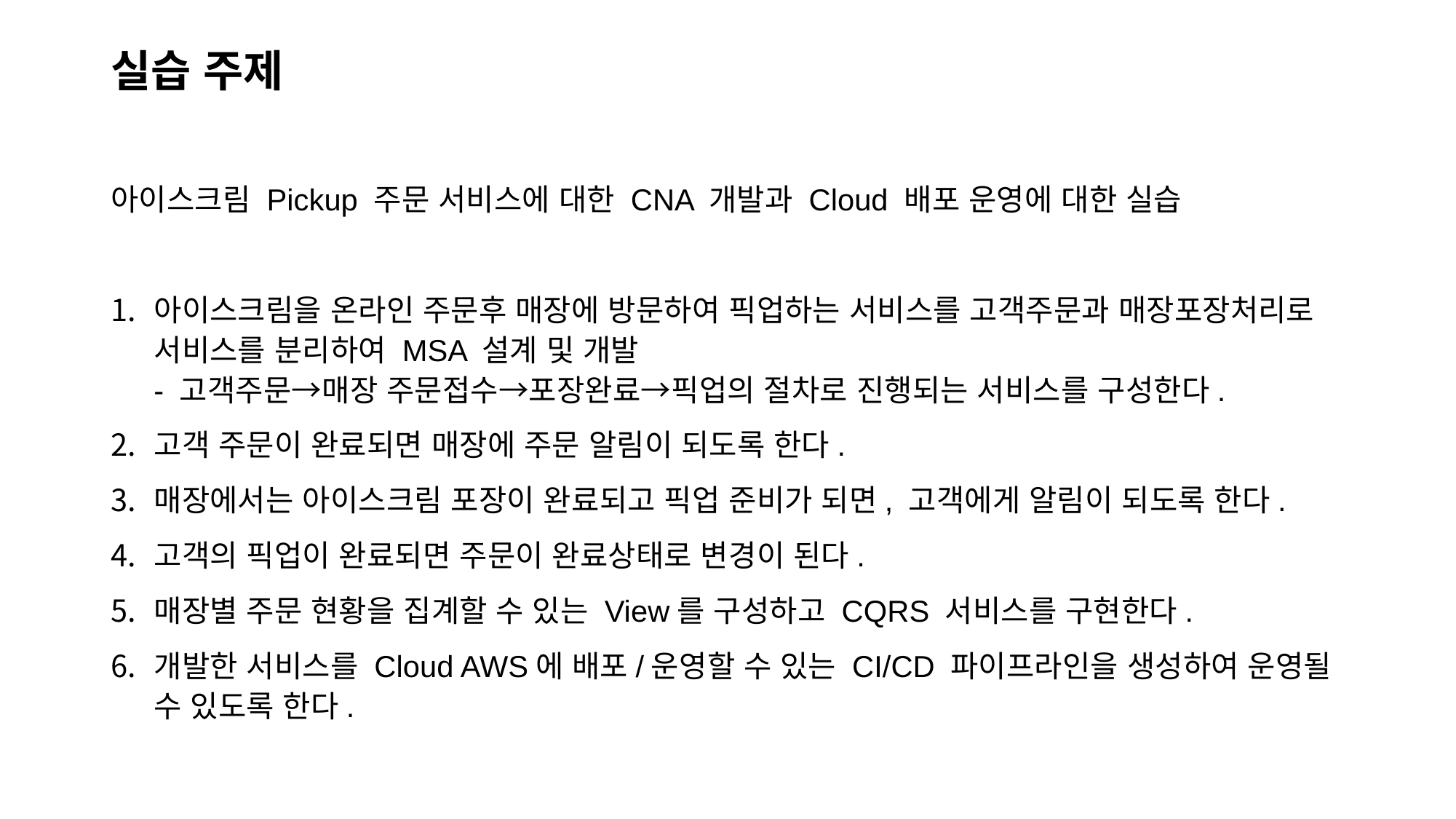

# 실습 주제

아이스크림 Pickup 주문 서비스에 대한 CNA 개발과 Cloud 배포 운영에 대한 실습

아이스크림을 온라인 주문후 매장에 방문하여 픽업하는 서비스를 고객주문과 매장포장처리로 서비스를 분리하여 MSA 설계 및 개발
- 고객주문→매장 주문접수→포장완료→픽업의 절차로 진행되는 서비스를 구성한다.
고객 주문이 완료되면 매장에 주문 알림이 되도록 한다.
매장에서는 아이스크림 포장이 완료되고 픽업 준비가 되면, 고객에게 알림이 되도록 한다.
고객의 픽업이 완료되면 주문이 완료상태로 변경이 된다.
매장별 주문 현황을 집계할 수 있는 View를 구성하고 CQRS 서비스를 구현한다.
개발한 서비스를 Cloud AWS에 배포/운영할 수 있는 CI/CD 파이프라인을 생성하여 운영될 수 있도록 한다.